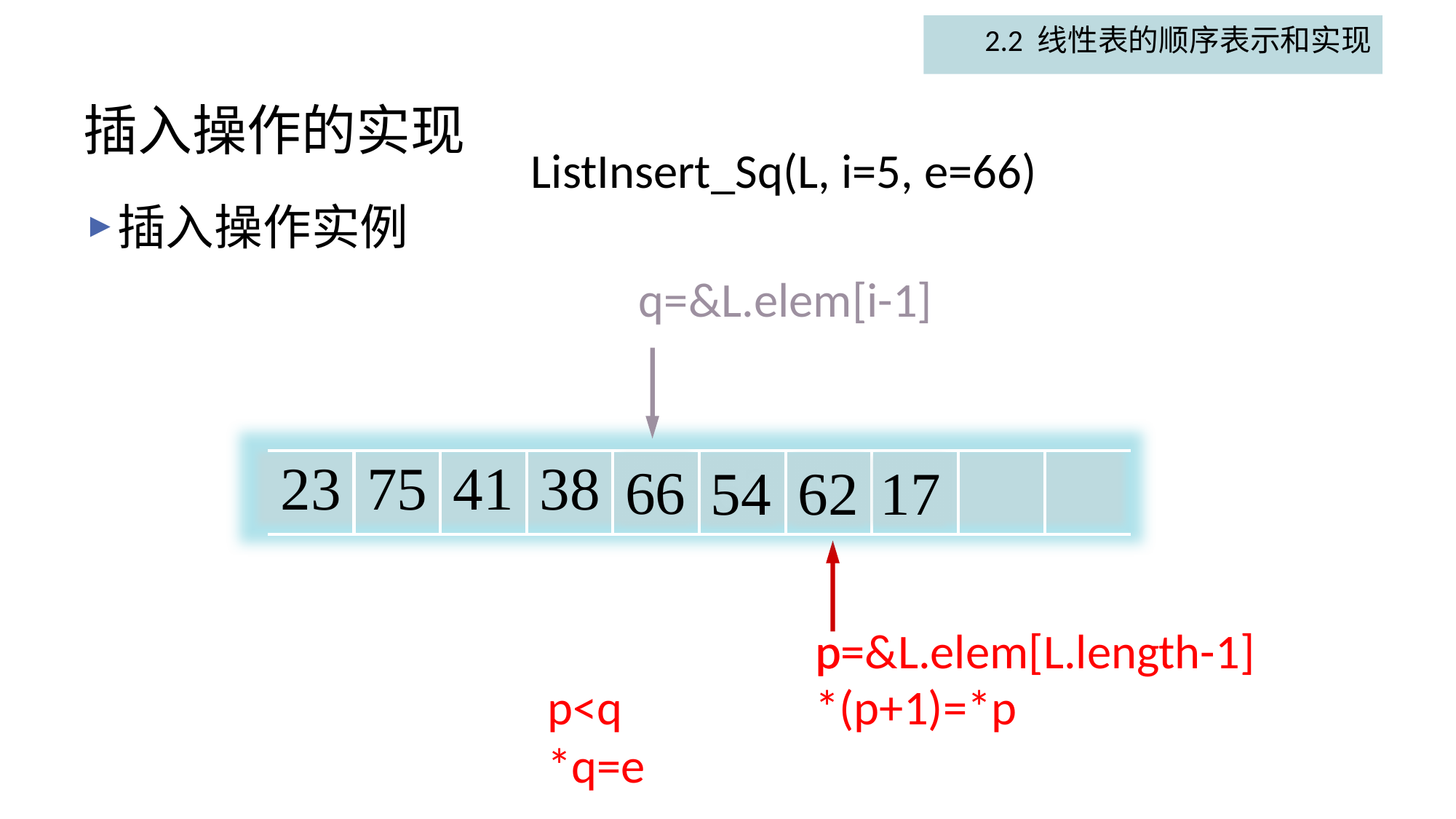

2.2 线性表的顺序表示和实现
# 插入操作的实现
ListInsert_Sq(L, i=5, e=66)
插入操作实例
q=&L.elem[i-1]

66
17
62
54
| 23 | 75 | 41 | 38 | 54 | 62 | 17 |  |  |  |
| --- | --- | --- | --- | --- | --- | --- | --- | --- | --- |

p
p=&L.elem[L.length-1]
p<q
*q=e
*(p+1)=*p